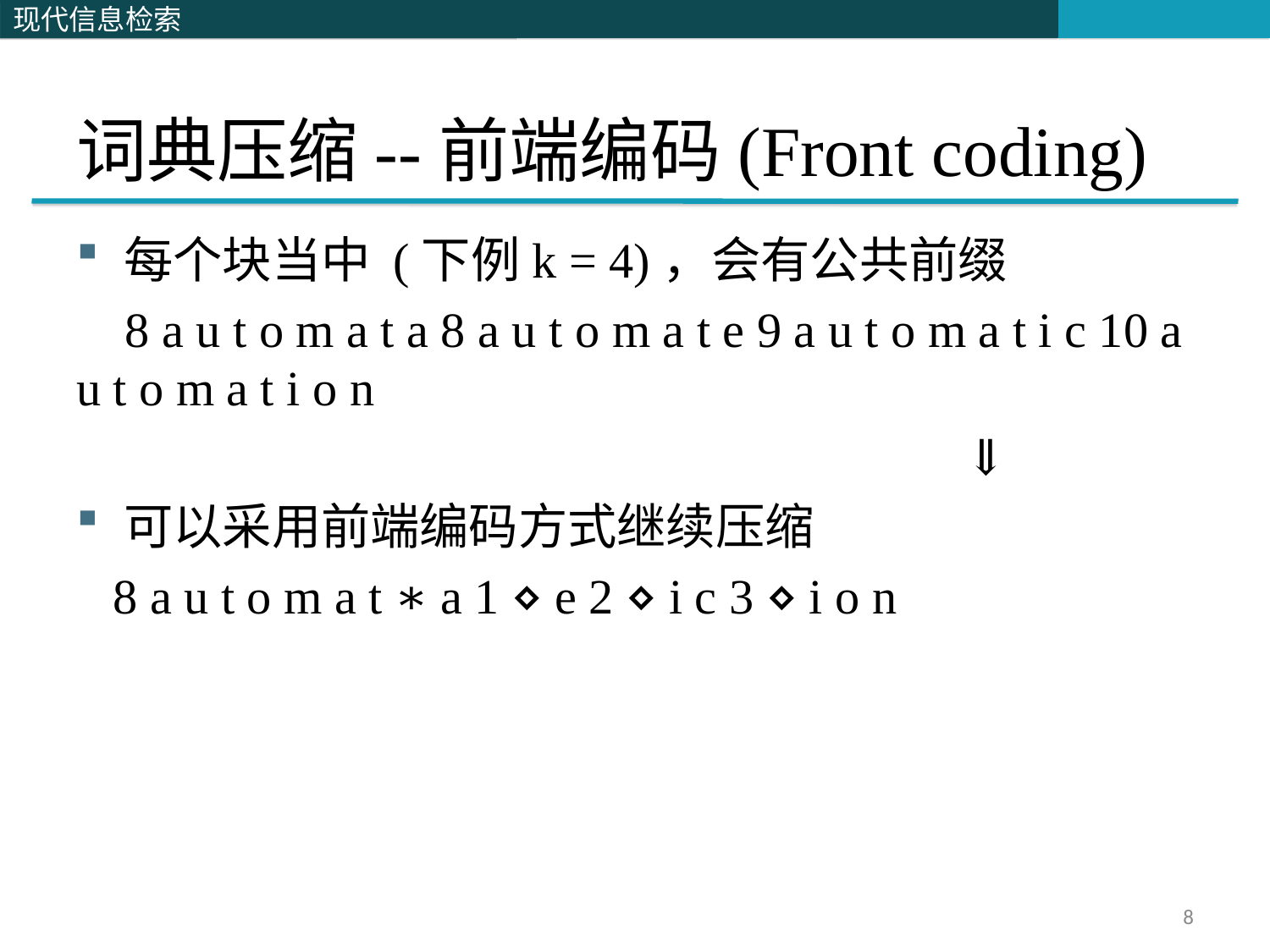

# 词典压缩--前端编码(Front coding)
每个块当中 (下例k = 4)，会有公共前缀
    8 a u t o m a t a 8 a u t o m a t e 9 a u t o m a t i c 10 a u t o m a t i o n
							⇓
可以采用前端编码方式继续压缩
   8 a u t o m a t ∗ a 1 ⋄ e 2 ⋄ i c 3 ⋄ i o n

8